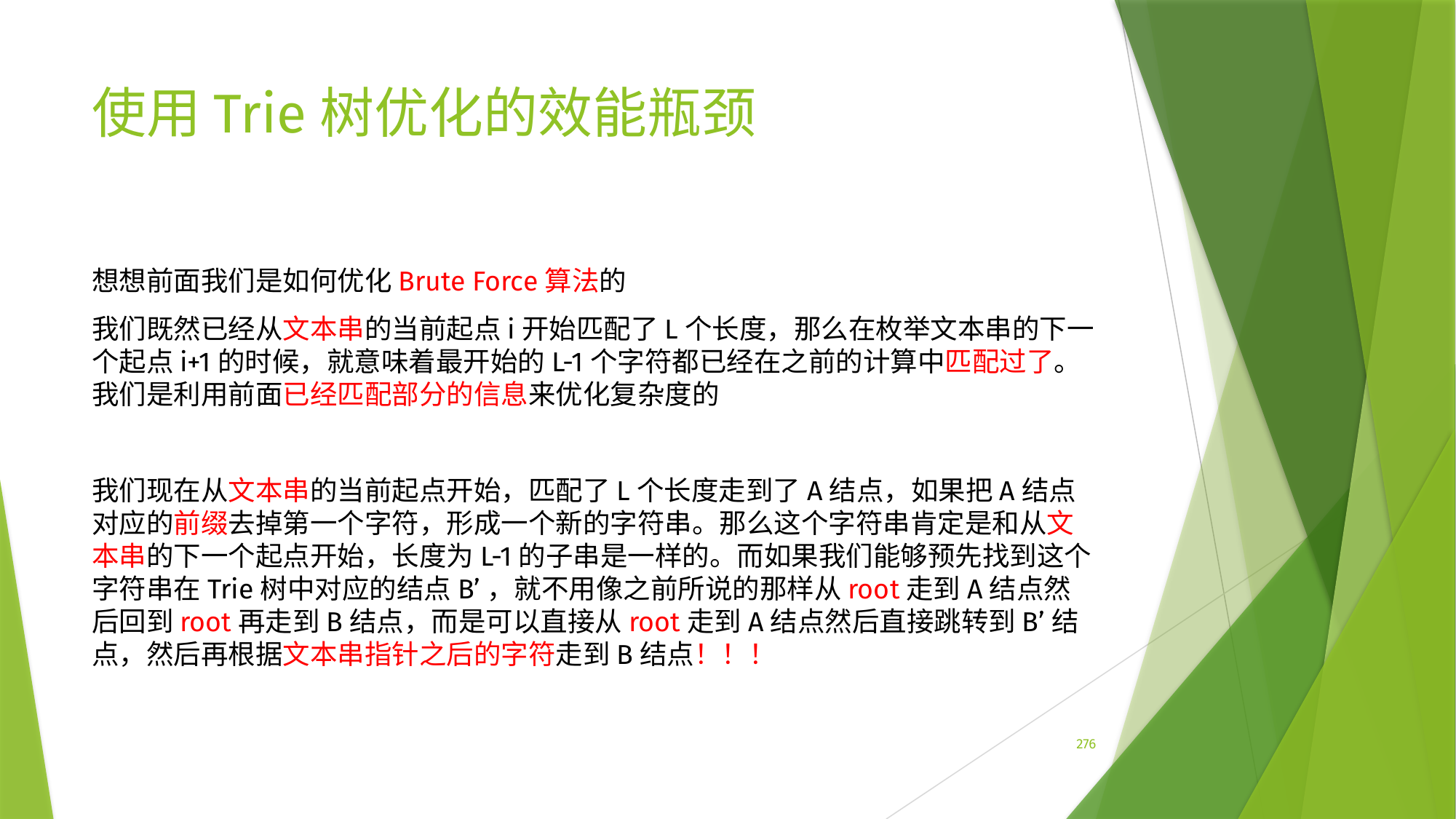

# 使用Trie树优化的效能瓶颈
想想前面我们是如何优化Brute Force算法的
我们既然已经从文本串的当前起点i开始匹配了L个长度，那么在枚举文本串的下一个起点i+1的时候，就意味着最开始的L-1个字符都已经在之前的计算中匹配过了。我们是利用前面已经匹配部分的信息来优化复杂度的

我们现在从文本串的当前起点开始，匹配了L个长度走到了A结点，如果把A结点对应的前缀去掉第一个字符，形成一个新的字符串。那么这个字符串肯定是和从文本串的下一个起点开始，长度为L-1的子串是一样的。而如果我们能够预先找到这个字符串在Trie树中对应的结点B’，就不用像之前所说的那样从root走到A结点然后回到root再走到B结点，而是可以直接从root走到A结点然后直接跳转到B’结点，然后再根据文本串指针之后的字符走到B结点！！！

276